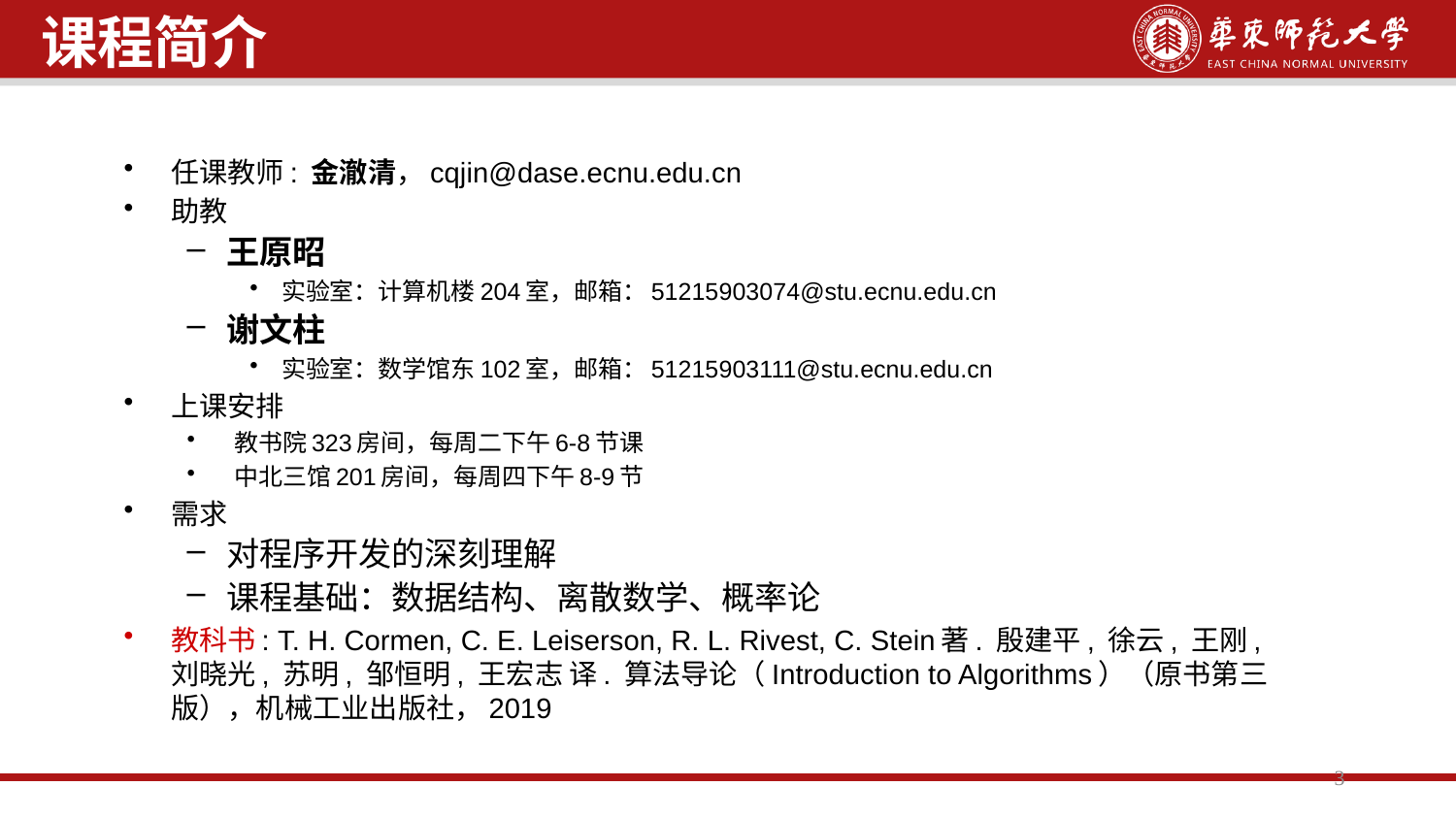

3
课程简介
任课教师: 金澈清，cqjin@dase.ecnu.edu.cn
助教
王原昭
实验室：计算机楼204室，邮箱：51215903074@stu.ecnu.edu.cn
谢文柱
实验室：数学馆东102室，邮箱：51215903111@stu.ecnu.edu.cn
上课安排
教书院323房间，每周二下午6-8节课
中北三馆201房间，每周四下午8-9节
需求
对程序开发的深刻理解
课程基础：数据结构、离散数学、概率论
教科书: T. H. Cormen, C. E. Leiserson, R. L. Rivest, C. Stein著. 殷建平, 徐云, 王刚, 刘晓光, 苏明, 邹恒明, 王宏志 译. 算法导论（Introduction to Algorithms）（原书第三版），机械工业出版社，2019